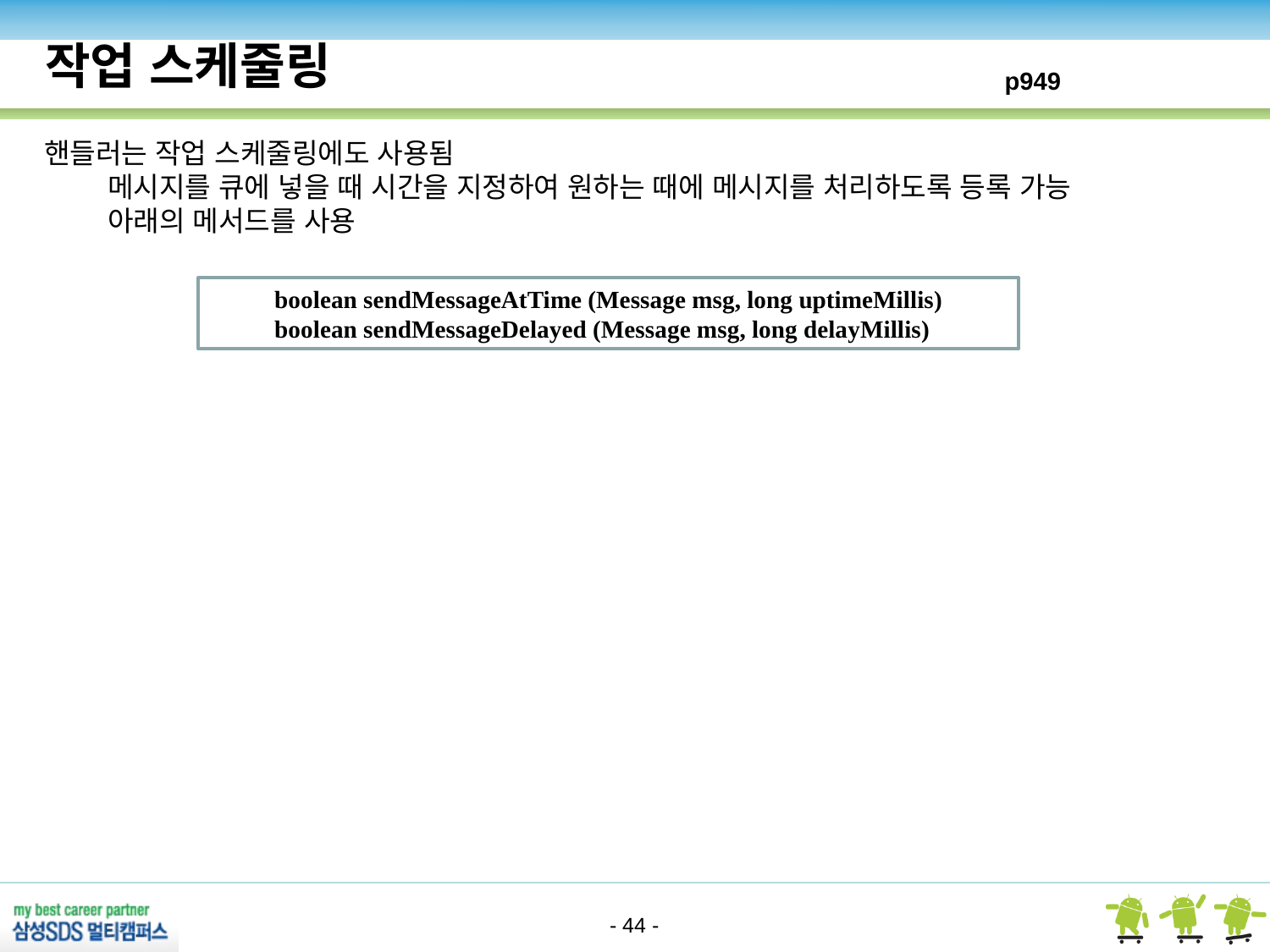

작업 스케줄링
p949
핸들러는 작업 스케줄링에도 사용됨
메시지를 큐에 넣을 때 시간을 지정하여 원하는 때에 메시지를 처리하도록 등록 가능
아래의 메서드를 사용
boolean sendMessageAtTime (Message msg, long uptimeMillis)
boolean sendMessageDelayed (Message msg, long delayMillis)
- 44 -